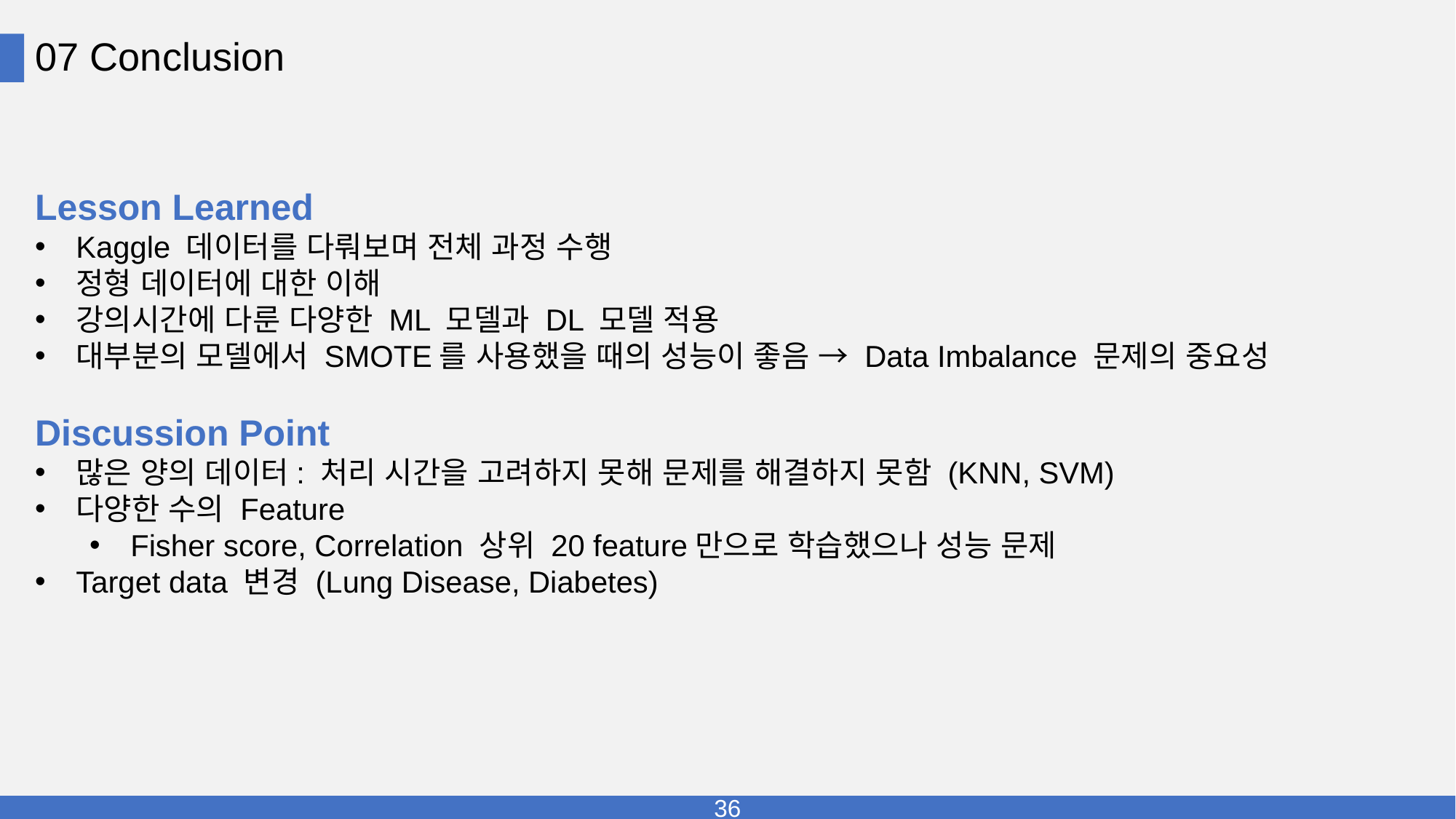

# 07 Conclusion
Lesson Learned
Kaggle 데이터를 다뤄보며 전체 과정 수행
정형 데이터에 대한 이해
강의시간에 다룬 다양한 ML 모델과 DL 모델 적용
대부분의 모델에서 SMOTE를 사용했을 때의 성능이 좋음 → Data Imbalance 문제의 중요성

Discussion Point
많은 양의 데이터: 처리 시간을 고려하지 못해 문제를 해결하지 못함 (KNN, SVM)
다양한 수의 Feature
Fisher score, Correlation 상위 20 feature만으로 학습했으나 성능 문제
Target data 변경 (Lung Disease, Diabetes)